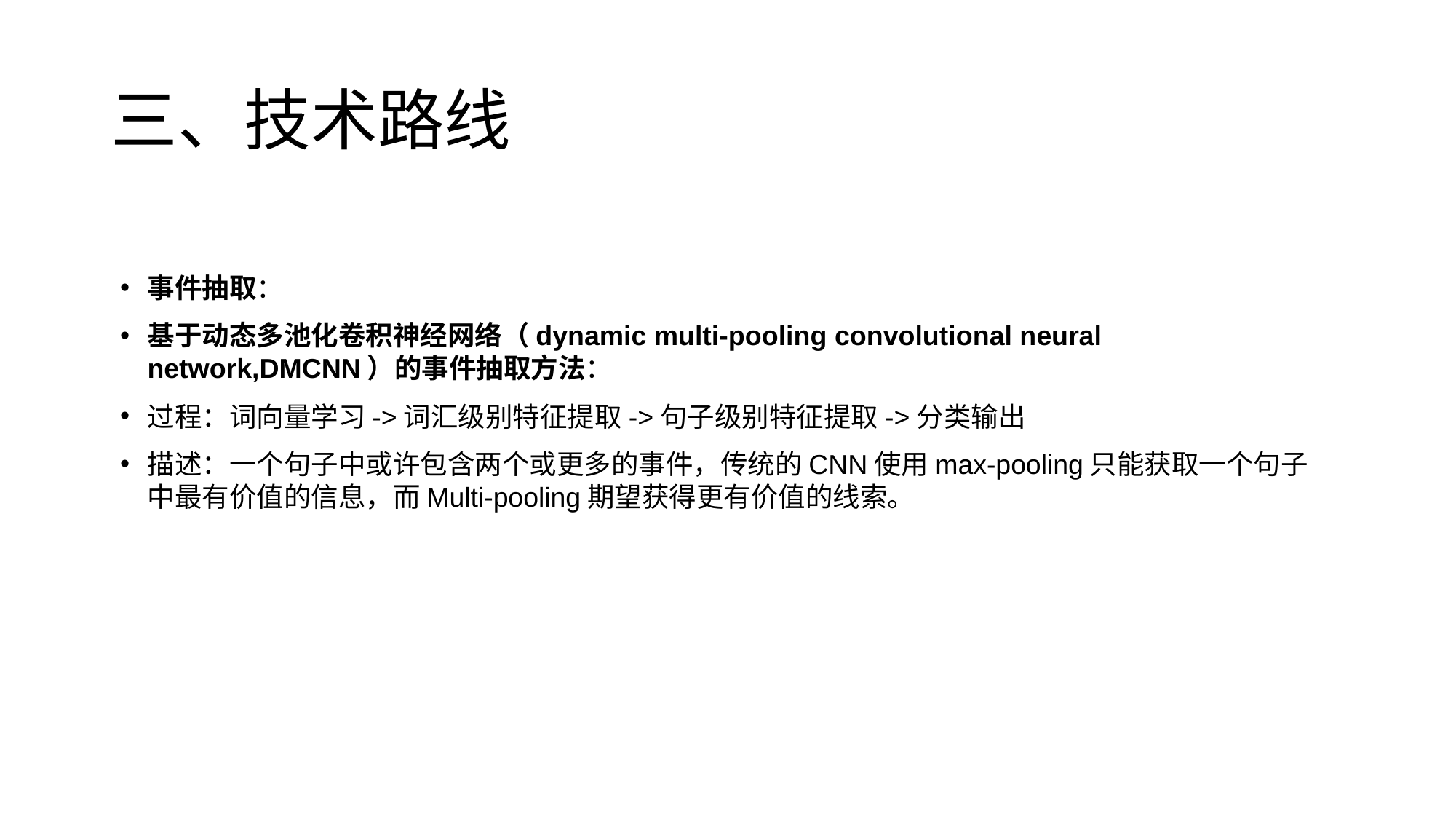

# 三、技术路线
事件抽取：
基于动态多池化卷积神经网络（dynamic multi-pooling convolutional neural network,DMCNN）的事件抽取方法：
过程：词向量学习->词汇级别特征提取->句子级别特征提取->分类输出
描述：一个句子中或许包含两个或更多的事件，传统的CNN使用max-pooling只能获取一个句子中最有价值的信息，而Multi-pooling期望获得更有价值的线索。